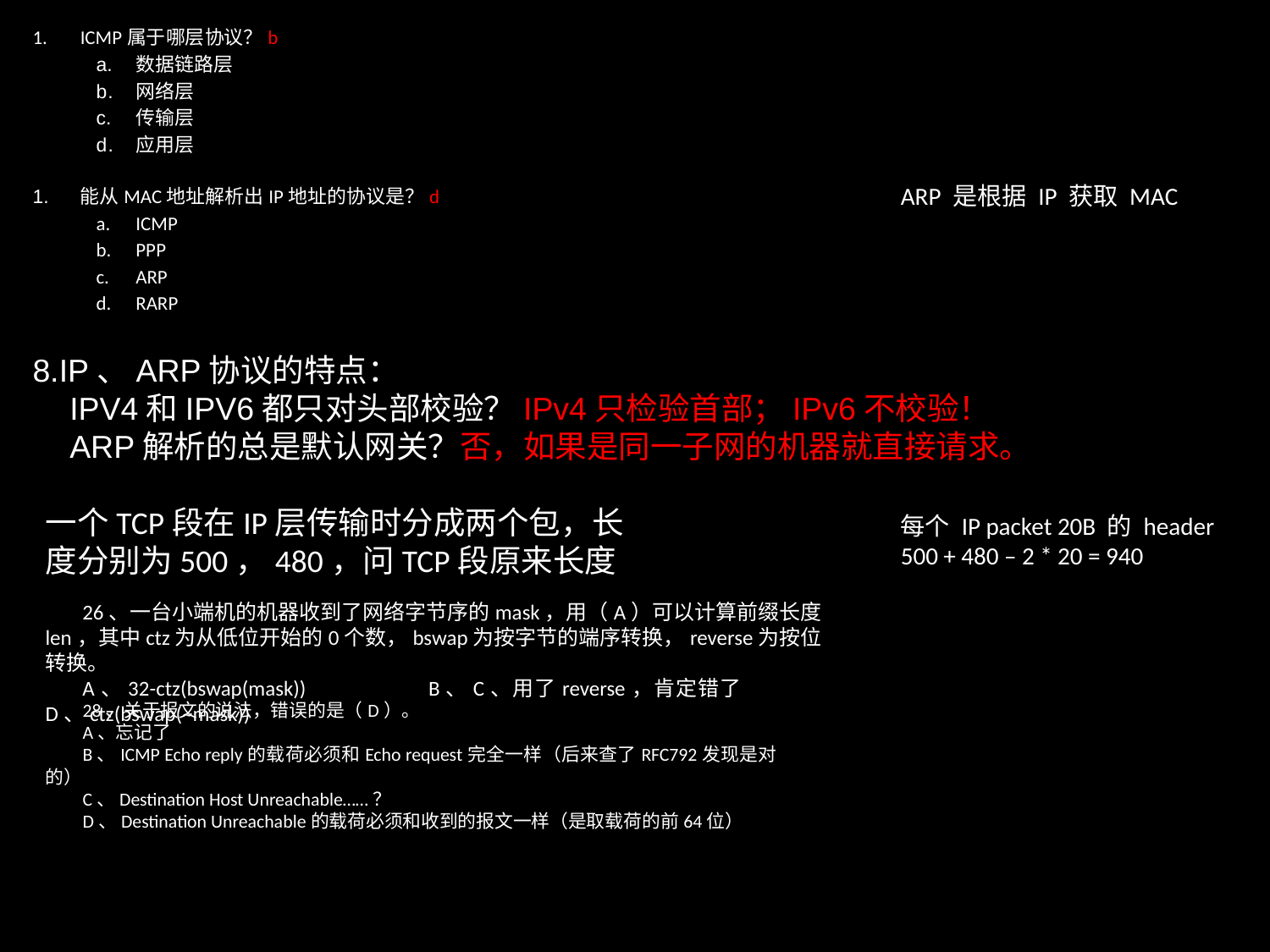

ICMP属于哪层协议？b
数据链路层
网络层
传输层
应用层
能从MAC地址解析出IP地址的协议是？d
ICMP
PPP
ARP
RARP
ARP 是根据 IP 获取 MAC

8.IP、ARP协议的特点：
IPV4和IPV6都只对头部校验？IPv4只检验首部；IPv6不校验！
ARP解析的总是默认网关？否，如果是同一子网的机器就直接请求。
一个TCP段在IP层传输时分成两个包，长度分别为500，480，问TCP段原来长度
每个 IP packet 20B 的 header
500 + 480 – 2 * 20 = 940
26、一台小端机的机器收到了网络字节序的mask，用（A）可以计算前缀长度len，其中ctz为从低位开始的0个数，bswap为按字节的端序转换，reverse为按位转换。
A、32-ctz(bswap(mask))	B、C、用了reverse，肯定错了	D、ctz(bswap(~mask))
28、关于报文的说法，错误的是（D）。
A、忘记了
B、ICMP Echo reply的载荷必须和Echo request完全一样（后来查了RFC792发现是对的）
C、Destination Host Unreachable……？
D、Destination Unreachable的载荷必须和收到的报文一样（是取载荷的前64位）